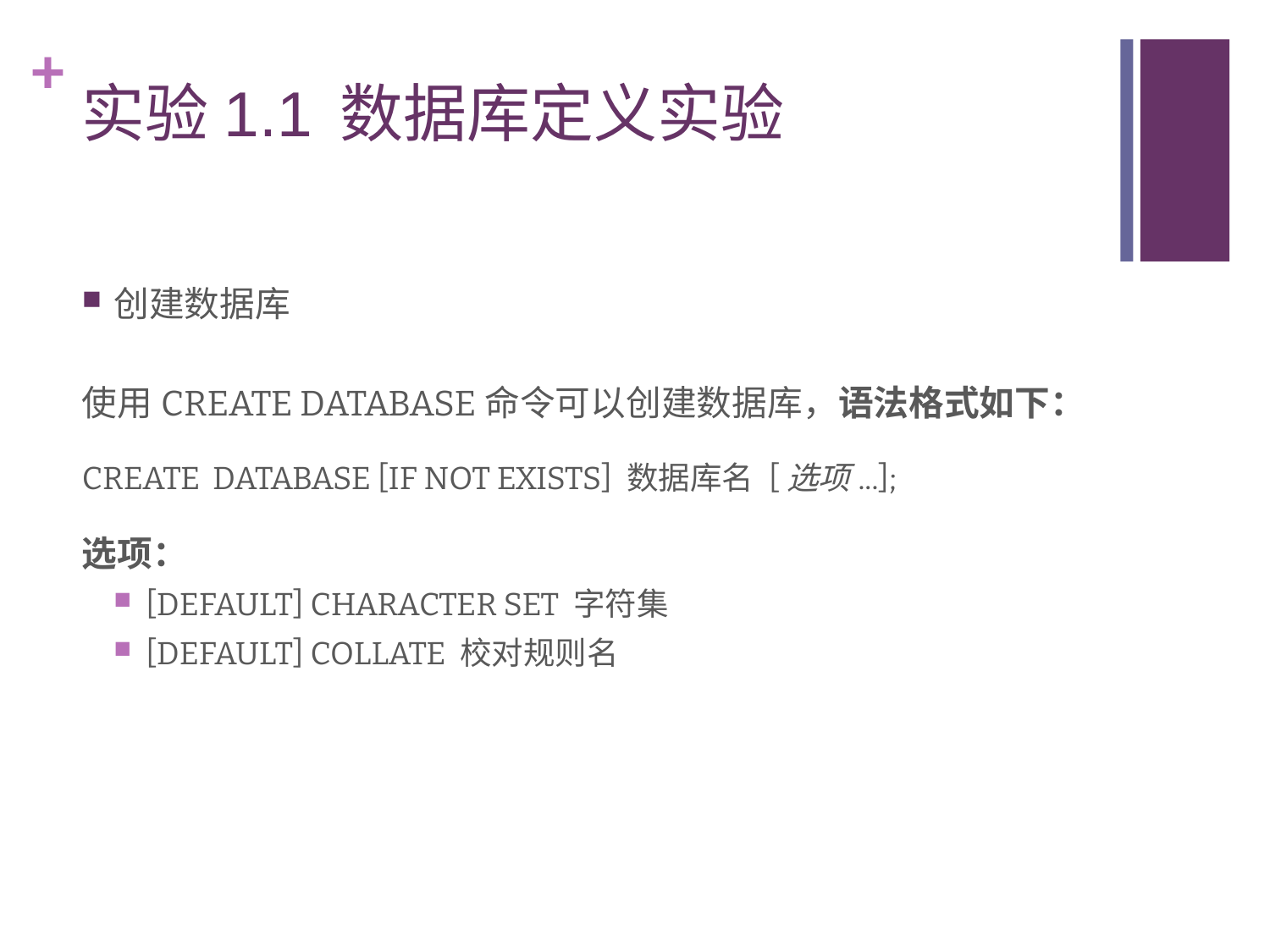

# 实验1.1 数据库定义实验
创建数据库
使用CREATE DATABASE命令可以创建数据库，语法格式如下：
CREATE  DATABASE [IF NOT EXISTS] 数据库名 [选项...];
选项：
[DEFAULT] CHARACTER SET 字符集
[DEFAULT] COLLATE 校对规则名